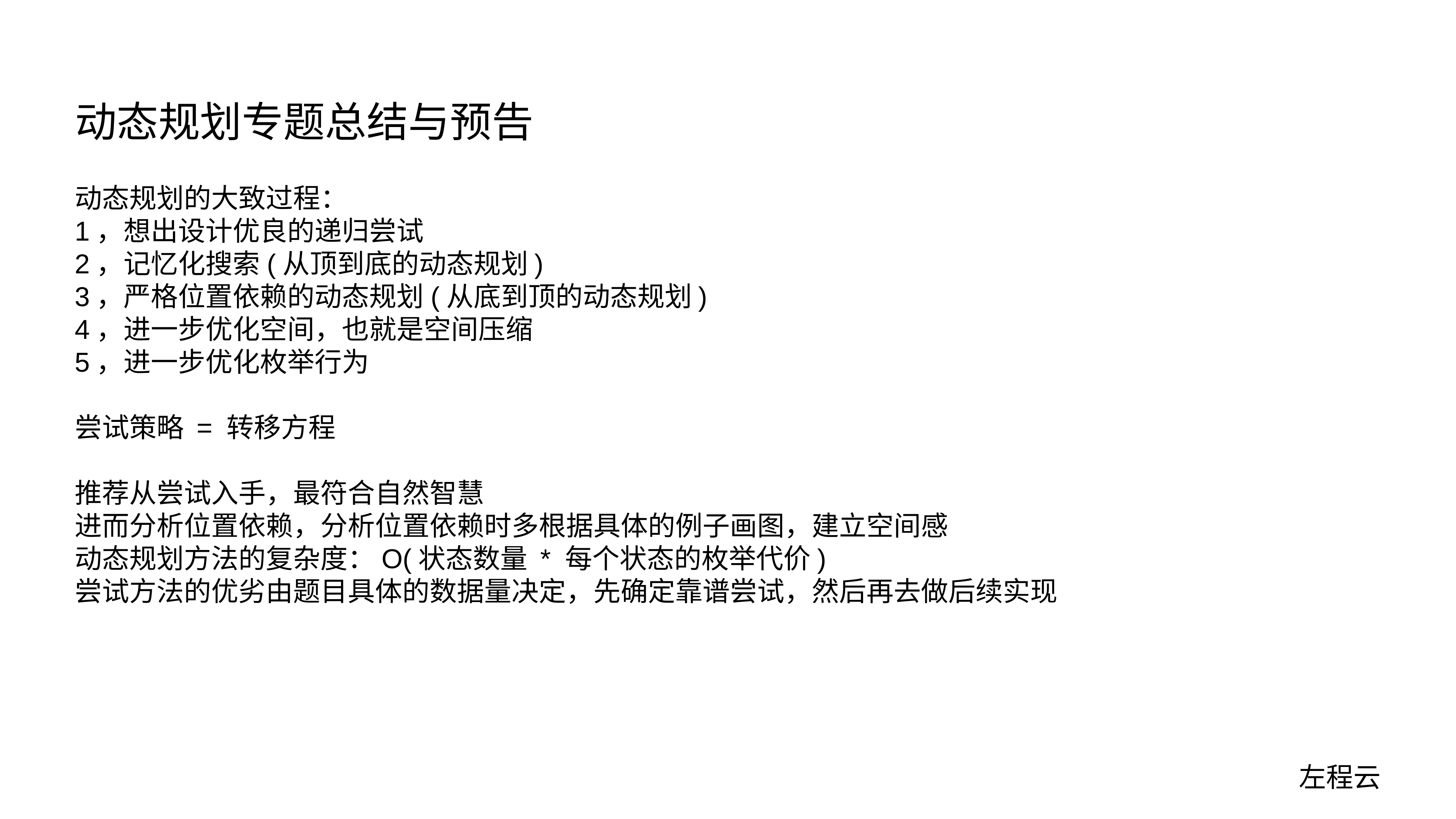

# 动态规划专题总结与预告
动态规划的大致过程：
1，想出设计优良的递归尝试
2，记忆化搜索(从顶到底的动态规划)
3，严格位置依赖的动态规划(从底到顶的动态规划)
4，进一步优化空间，也就是空间压缩
5，进一步优化枚举行为

尝试策略 = 转移方程

推荐从尝试入手，最符合自然智慧
进而分析位置依赖，分析位置依赖时多根据具体的例子画图，建立空间感
动态规划方法的复杂度：O(状态数量 * 每个状态的枚举代价)
尝试方法的优劣由题目具体的数据量决定，先确定靠谱尝试，然后再去做后续实现
左程云